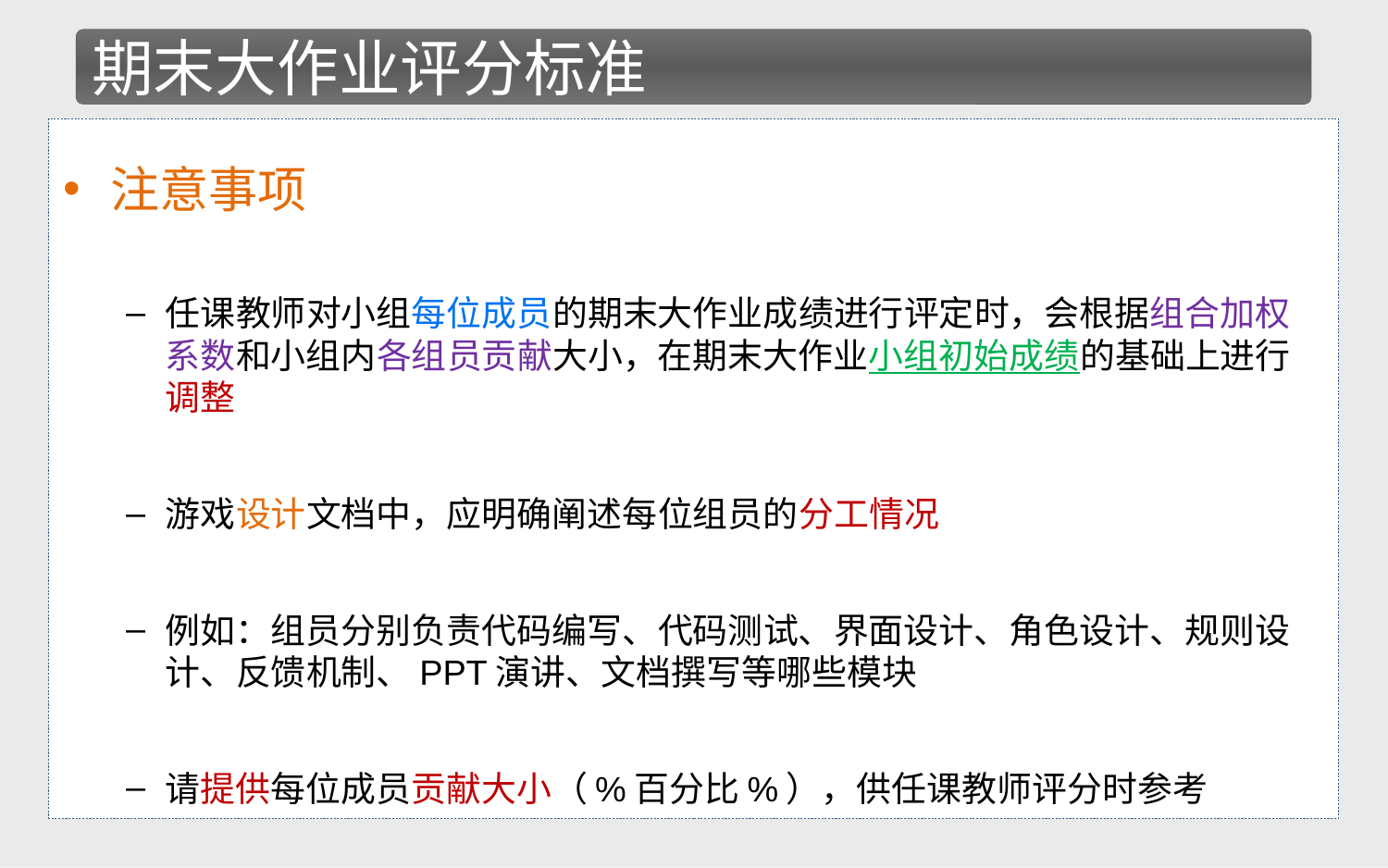

期末大作业评分标准

注意事项

任课教师对小组每位成员的期末大作业成绩进行评定时，会根据组合加权系数和小组内各组员贡献大小，在期末大作业小组初始成绩的基础上进行调整

游戏设计文档中，应明确阐述每位组员的分工情况

例如：组员分别负责代码编写、代码测试、界面设计、角色设计、规则设计、反馈机制、PPT演讲、文档撰写等哪些模块

请提供每位成员贡献大小（%百分比%），供任课教师评分时参考